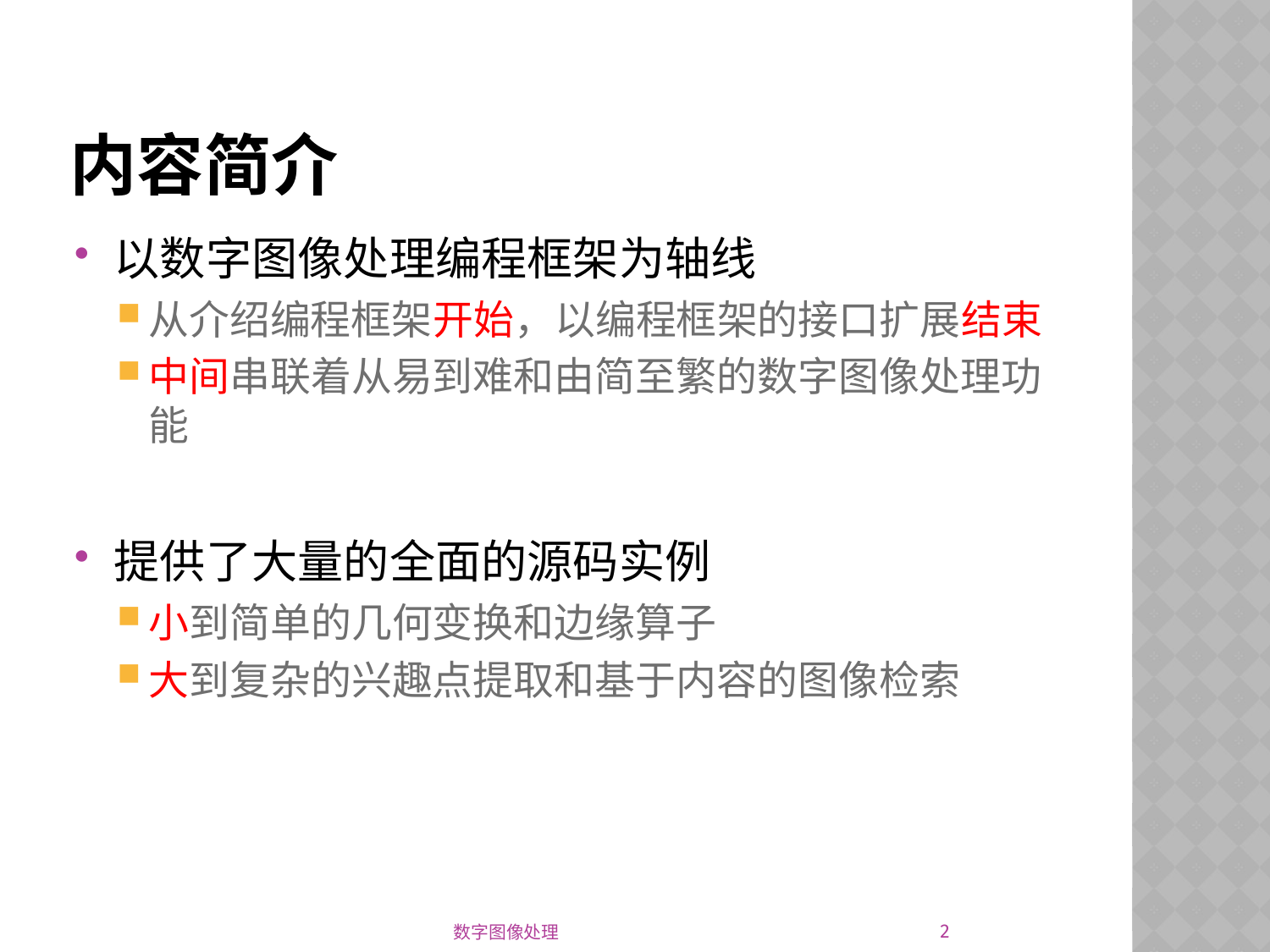

# 内容简介
以数字图像处理编程框架为轴线
从介绍编程框架开始，以编程框架的接口扩展结束
中间串联着从易到难和由简至繁的数字图像处理功能

提供了大量的全面的源码实例
小到简单的几何变换和边缘算子
大到复杂的兴趣点提取和基于内容的图像检索
2
数字图像处理